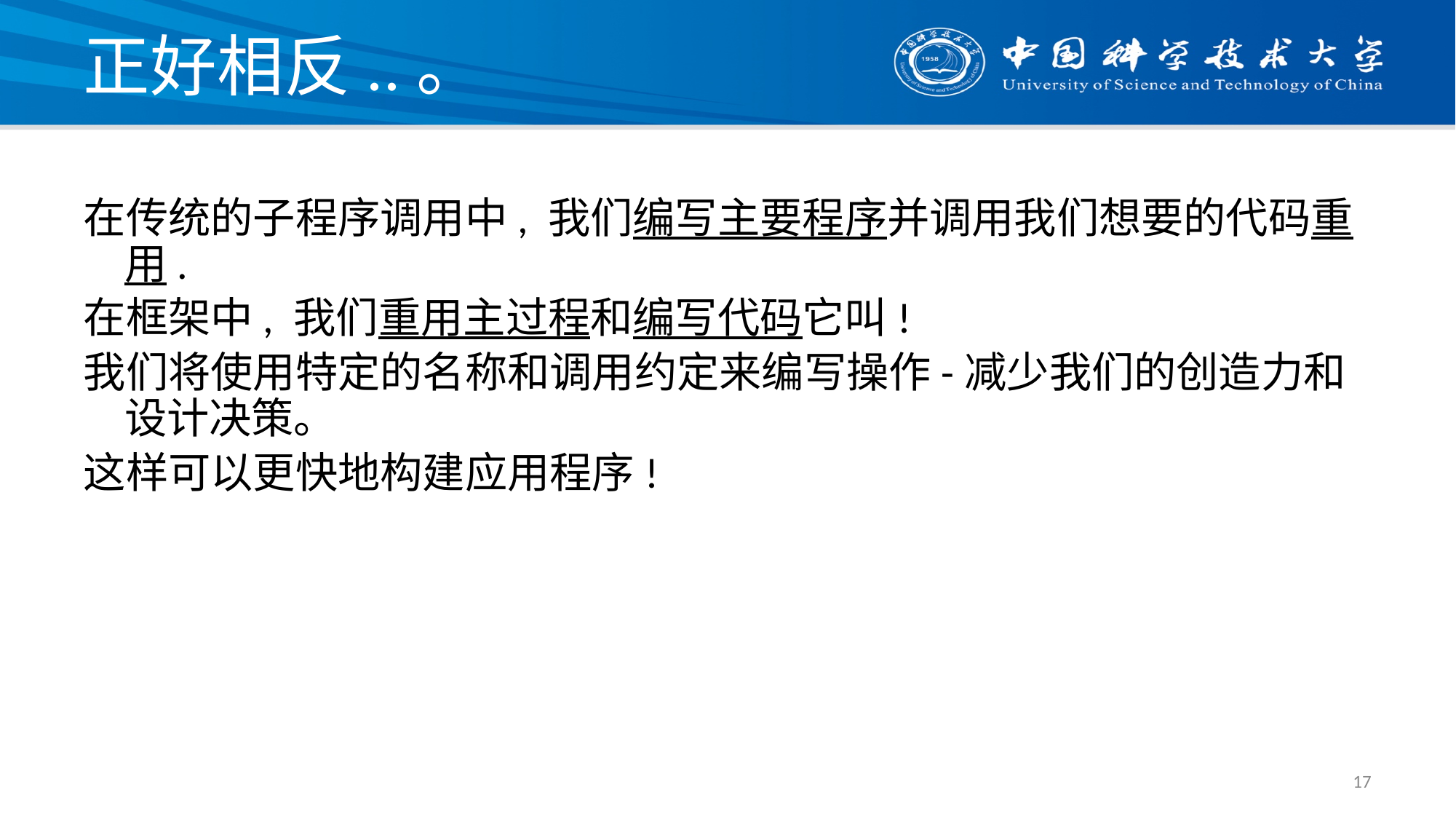

# 正好相反..。
在传统的子程序调用中, 我们编写主要程序并调用我们想要的代码重用.
在框架中, 我们重用主过程和编写代码它叫!
我们将使用特定的名称和调用约定来编写操作-减少我们的创造力和设计决策。
这样可以更快地构建应用程序!
17